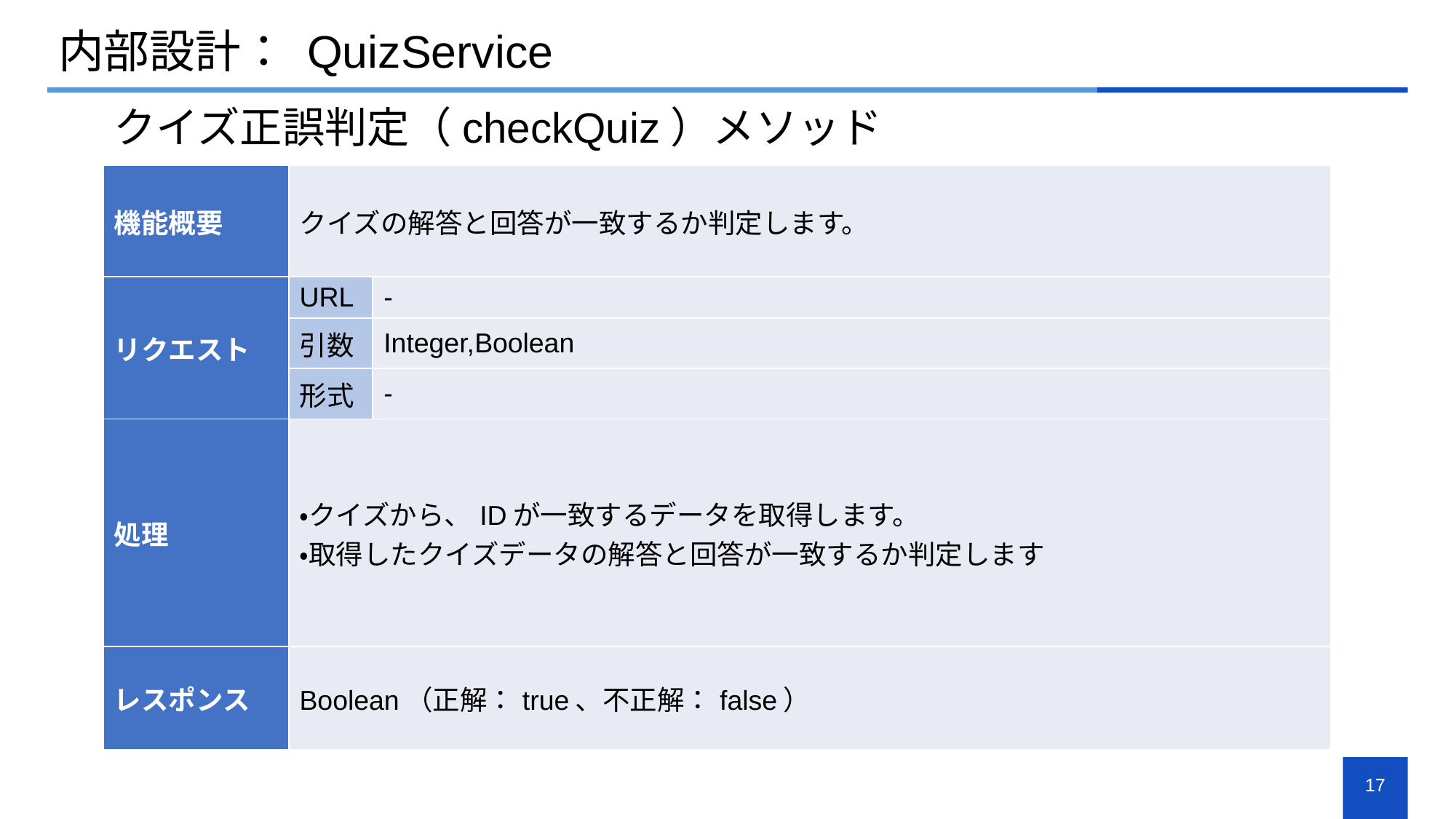

# 内部設計： QuizService
クイズ正誤判定（checkQuiz）メソッド
| 機能概要 | クイズの解答と回答が一致するか判定します。 |  |
| --- | --- | --- |
| リクエスト | URL | - |
|  | 引数 | Integer,Boolean |
|  | 形式 | - |
| 処理 | ・クイズから、IDが一致するデータを取得します。 ・取得したクイズデータの解答と回答が一致するか判定します |  |
| レスポンス | Boolean（正解：true、不正解：false） |  |
17